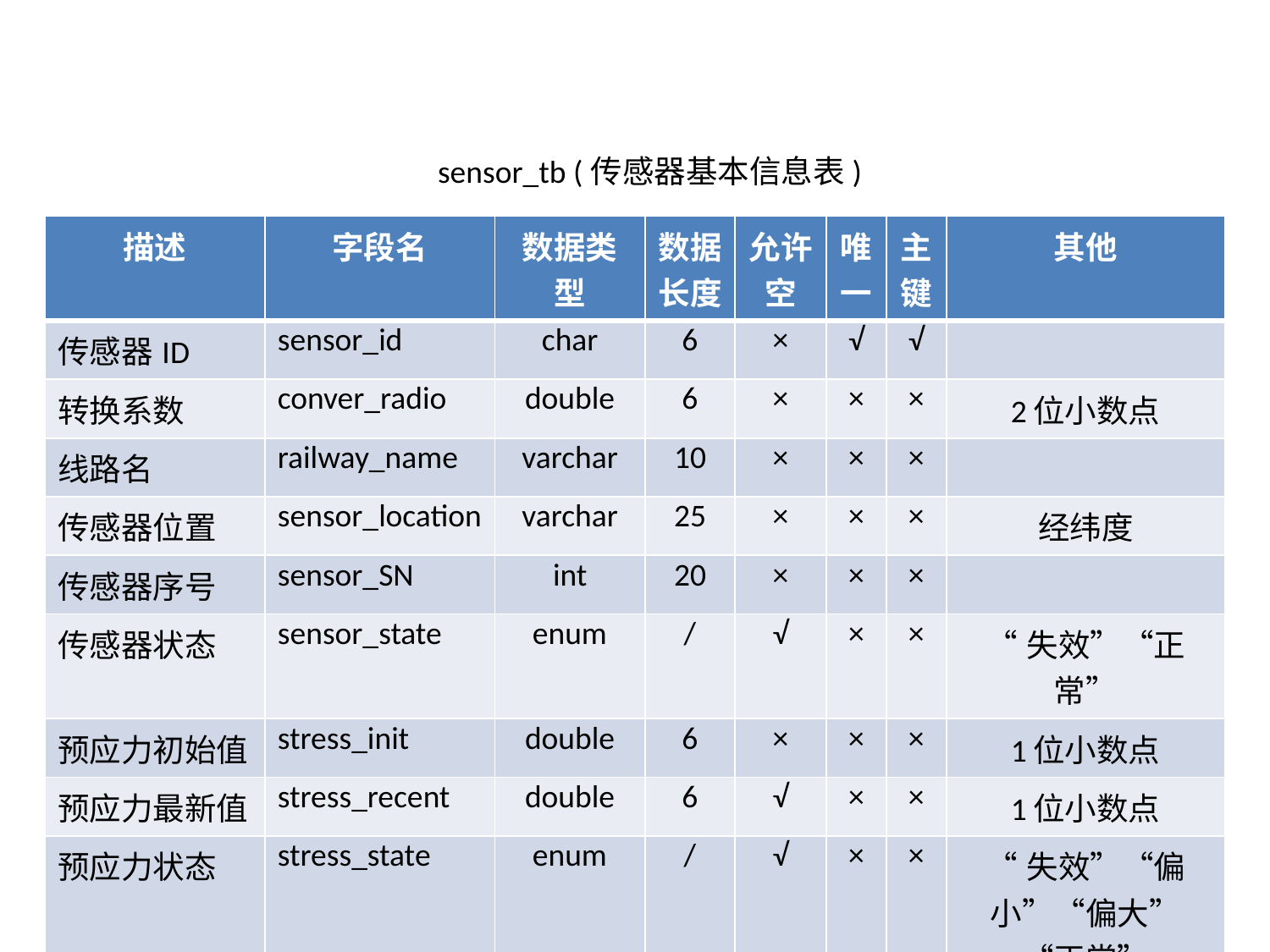

sensor_tb (传感器基本信息表)
| 描述 | 字段名 | 数据类型 | 数据长度 | 允许空 | 唯一 | 主键 | 其他 |
| --- | --- | --- | --- | --- | --- | --- | --- |
| 传感器ID | sensor\_id | char | 6 | × | √ | √ |  |
| 转换系数 | conver\_radio | double | 6 | × | × | × | 2位小数点 |
| 线路名 | railway\_name | varchar | 10 | × | × | × |  |
| 传感器位置 | sensor\_location | varchar | 25 | × | × | × | 经纬度 |
| 传感器序号 | sensor\_SN | int | 20 | × | × | × |  |
| 传感器状态 | sensor\_state | enum | / | √ | × | × | “失效”“正常” |
| 预应力初始值 | stress\_init | double | 6 | × | × | × | 1位小数点 |
| 预应力最新值 | stress\_recent | double | 6 | √ | × | × | 1位小数点 |
| 预应力状态 | stress\_state | enum | / | √ | × | × | “失效”“偏小”“偏大”“正常” |